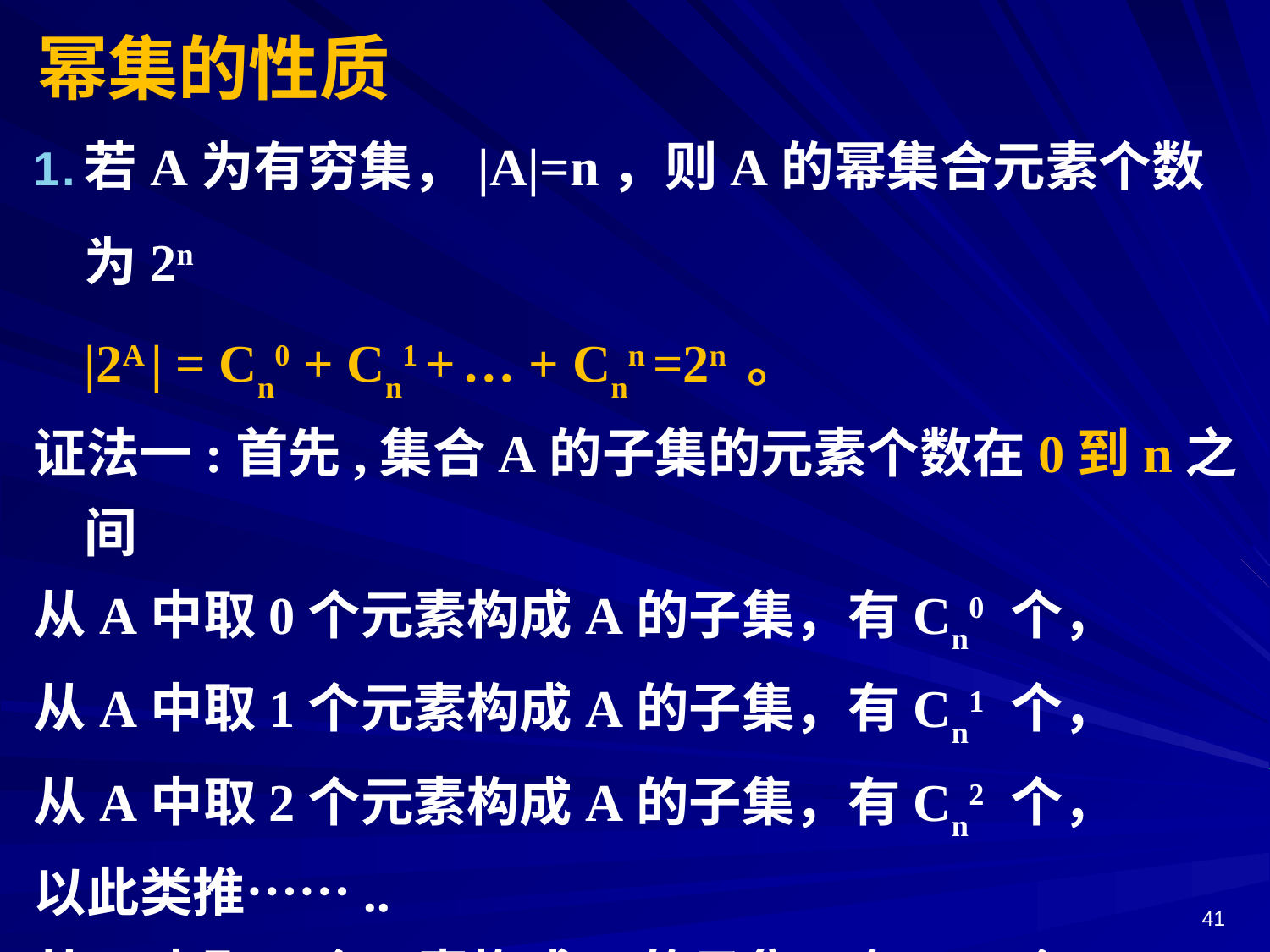

幂集的性质
若A为有穷集，|A|=n，则A的幂集合元素个数为2n
|2A | = Cn0 + Cn1 + … + Cnn =2n 。
证法一:首先,集合A的子集的元素个数在0到n之间
从A中取0个元素构成A的子集，有Cn0 个，
从A中取1个元素构成A的子集，有Cn1 个，
从A中取2个元素构成A的子集，有Cn2 个，
以此类推……..
从A中取n个元素构成A的子集，有Cnn 个。
据加法原理，集合A共有Cn0 + Cn1 + … + Cnn 个子集。
41